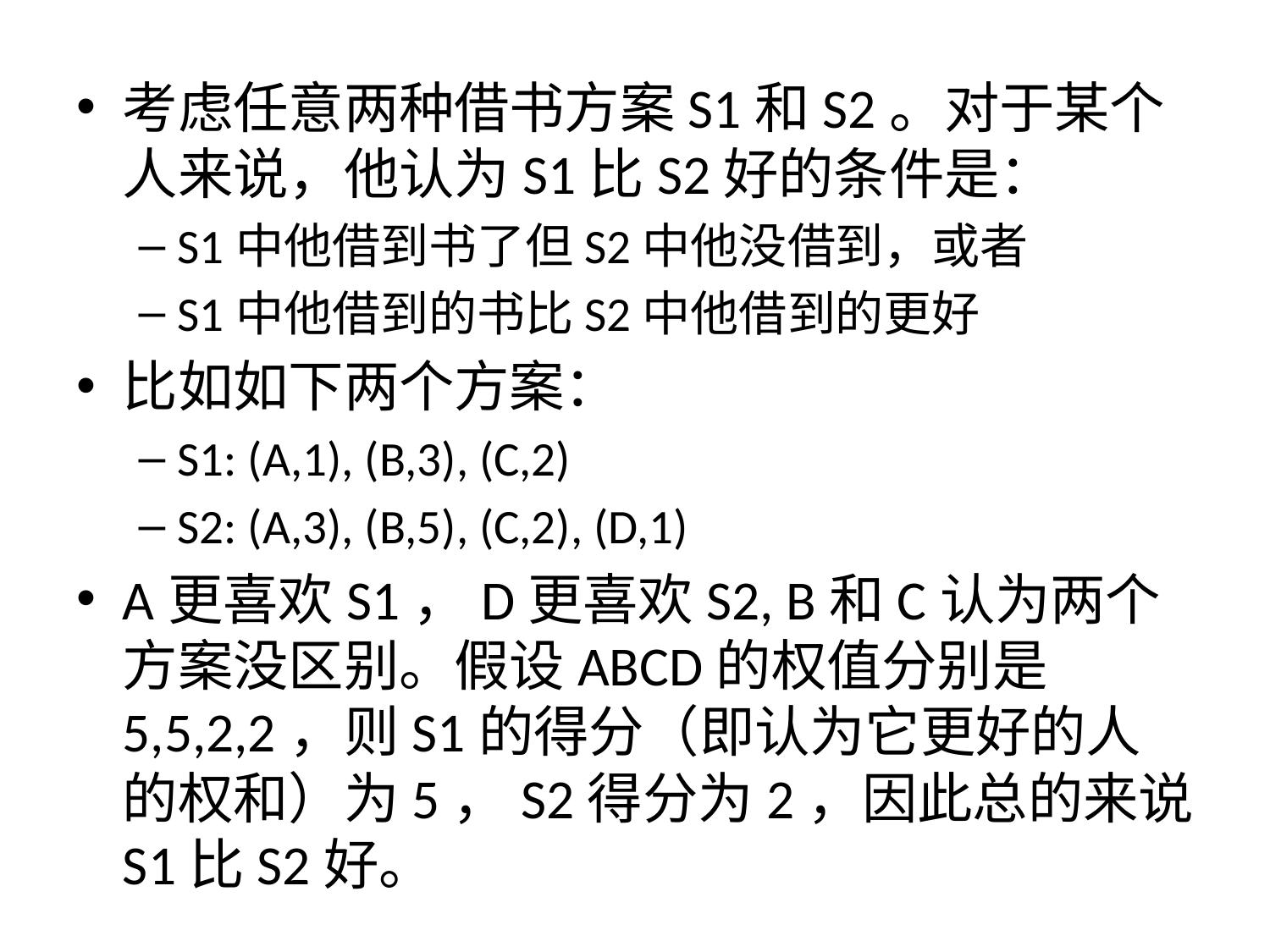

考虑任意两种借书方案S1和S2。对于某个人来说，他认为S1比S2好的条件是：
S1中他借到书了但S2中他没借到，或者
S1中他借到的书比S2中他借到的更好
比如如下两个方案：
S1: (A,1), (B,3), (C,2)
S2: (A,3), (B,5), (C,2), (D,1)
A更喜欢S1，D更喜欢S2, B和C认为两个方案没区别。假设ABCD的权值分别是5,5,2,2，则S1的得分（即认为它更好的人的权和）为5，S2得分为2，因此总的来说S1比S2好。